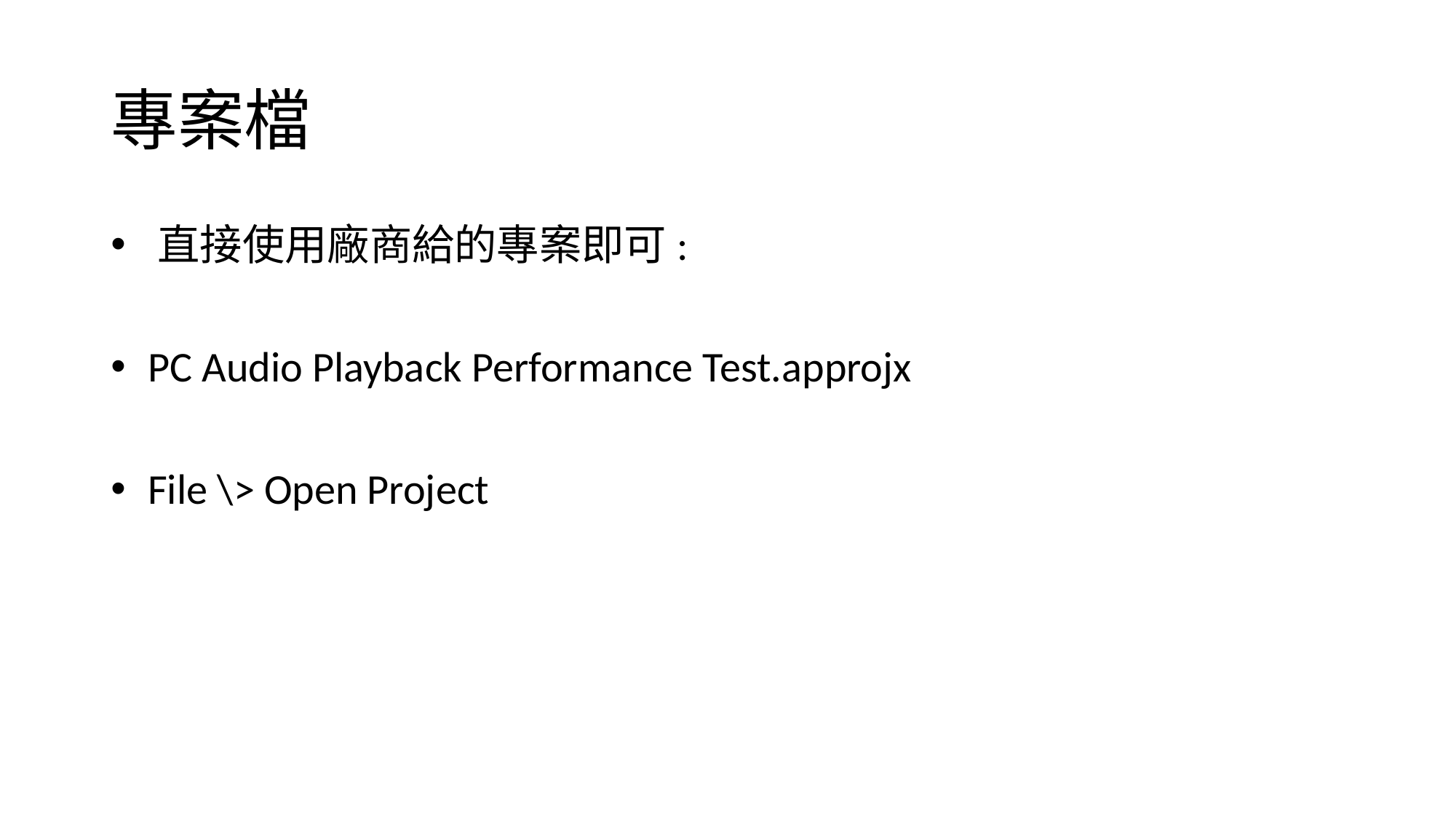

# 專案檔
 直接使用廠商給的專案即可:

 PC Audio Playback Performance Test.approjx

 File \> Open Project